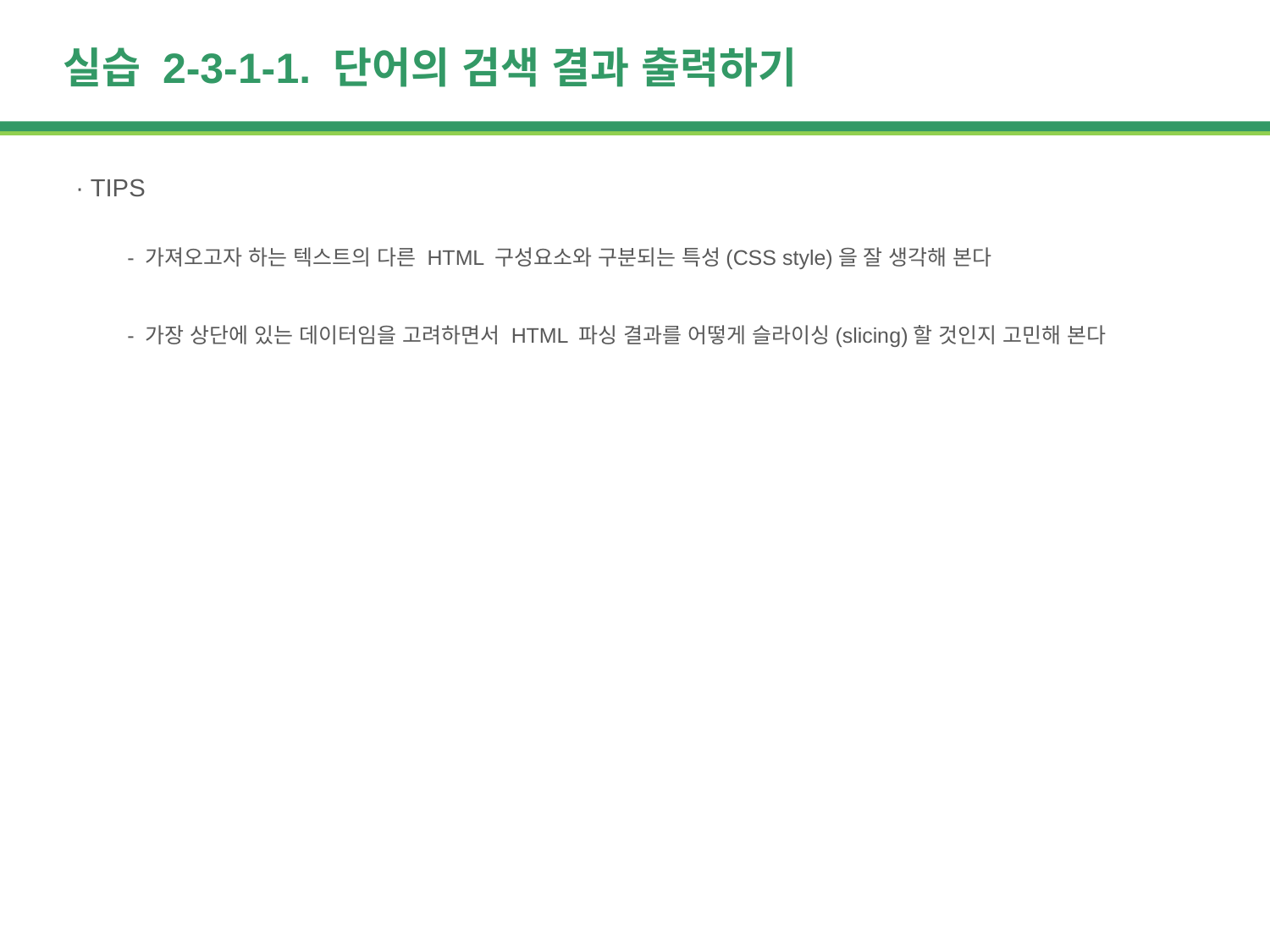

실습 2-3-1-1. 단어의 검색 결과 출력하기

∙ TIPS
- 가져오고자 하는 텍스트의 다른 HTML 구성요소와 구분되는 특성(CSS style)을 잘 생각해 본다
- 가장 상단에 있는 데이터임을 고려하면서 HTML 파싱 결과를 어떻게 슬라이싱(slicing)할 것인지 고민해 본다